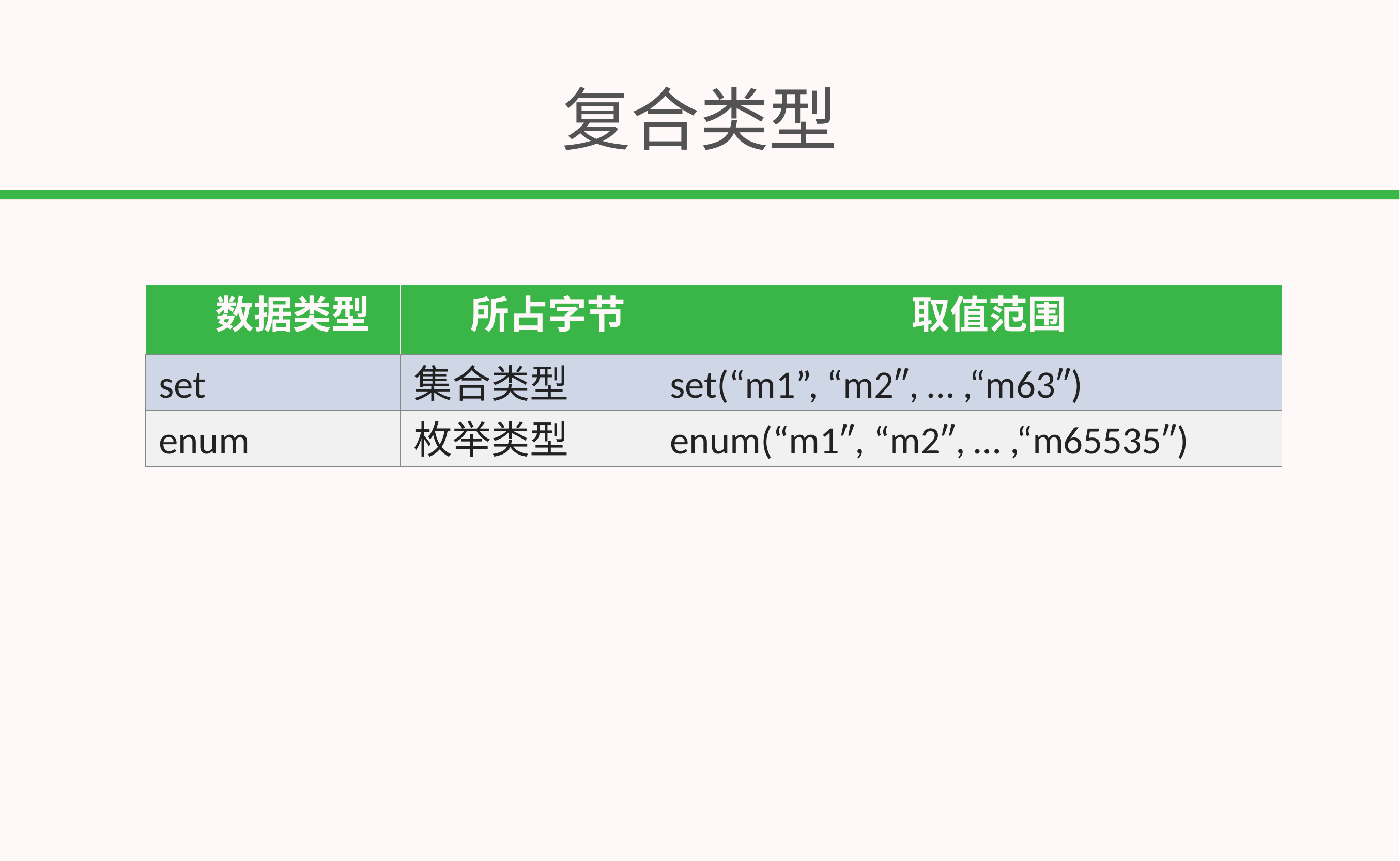

# 复合类型
| 数据类型 | 所占字节 | 取值范围 |
| --- | --- | --- |
| set | 集合类型 | set(“m1”, “m2″, … ,“m63″) |
| enum | 枚举类型 | enum(“m1″, “m2″, … ,“m65535″) |